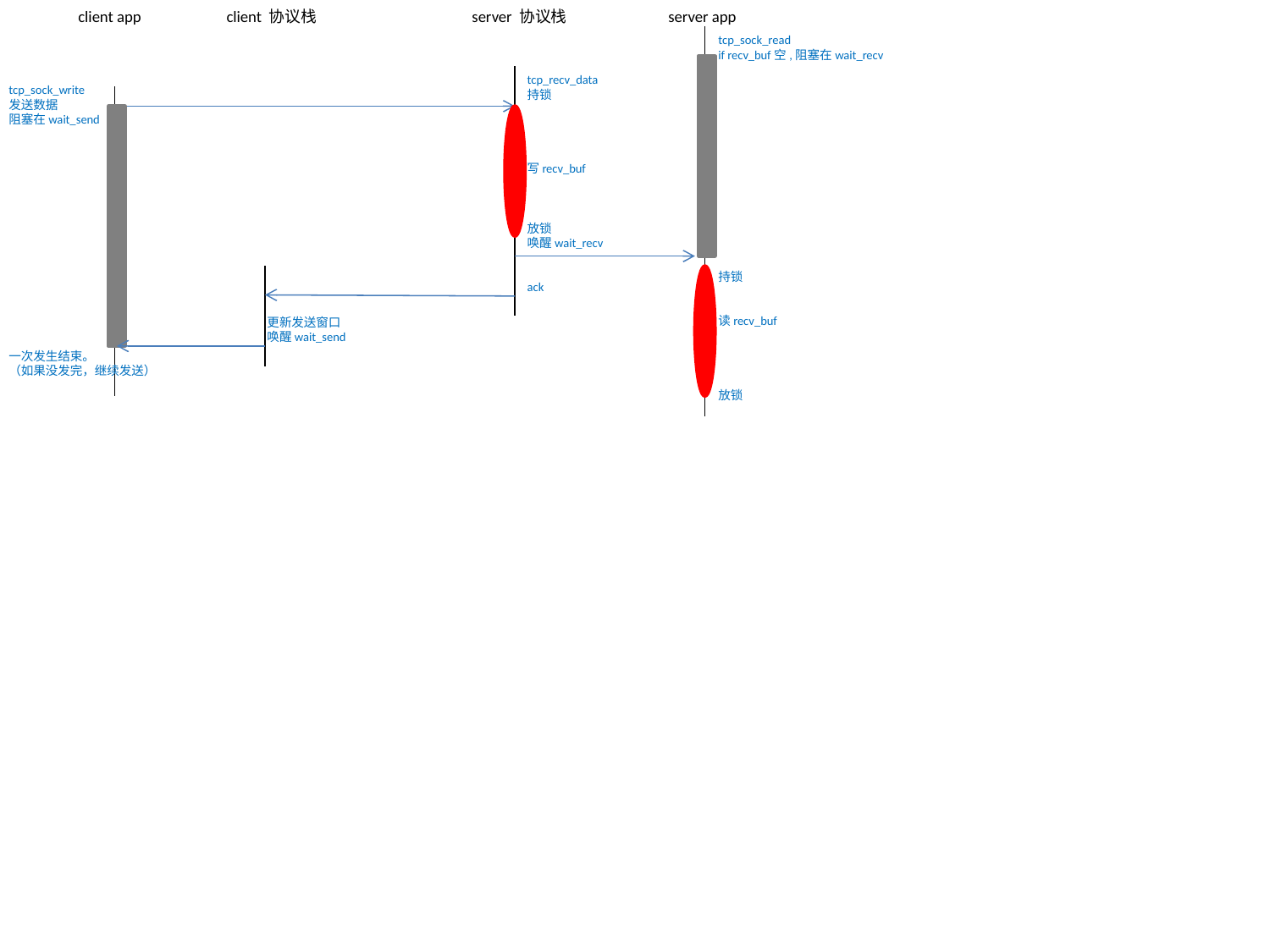

client app
client 协议栈
server 协议栈
server app
tcp_sock_read
if recv_buf空,阻塞在wait_recv

持锁

读recv_buf

放锁

tcp_recv_data
持锁

写recv_buf

放锁
唤醒wait_recv

ack
tcp_sock_write
发送数据
阻塞在wait_send

一次发生结束。
（如果没发完，继续发送）

更新发送窗口
唤醒wait_send